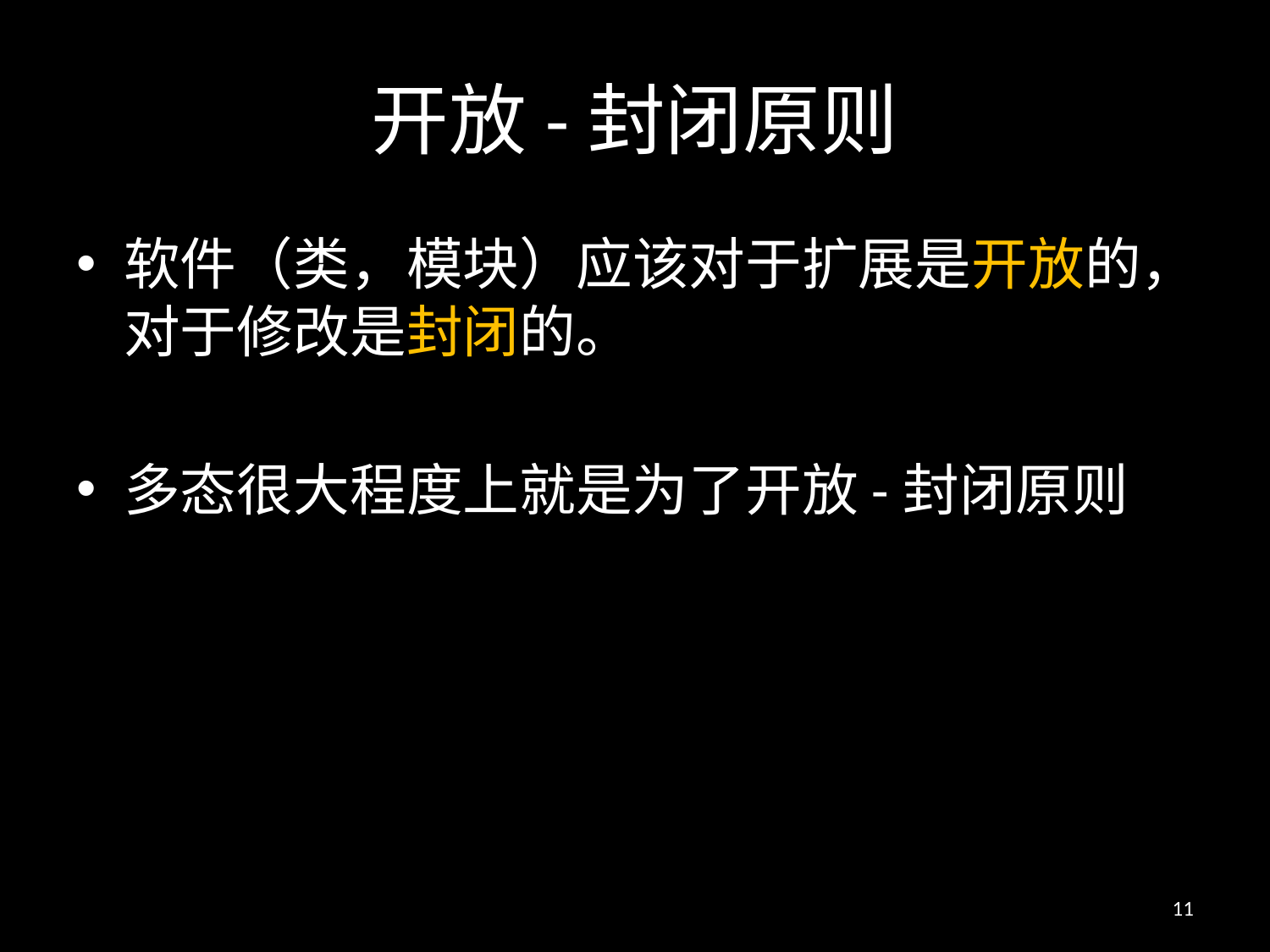

# 开放-封闭原则
软件（类，模块）应该对于扩展是开放的，对于修改是封闭的。

多态很大程度上就是为了开放-封闭原则
11